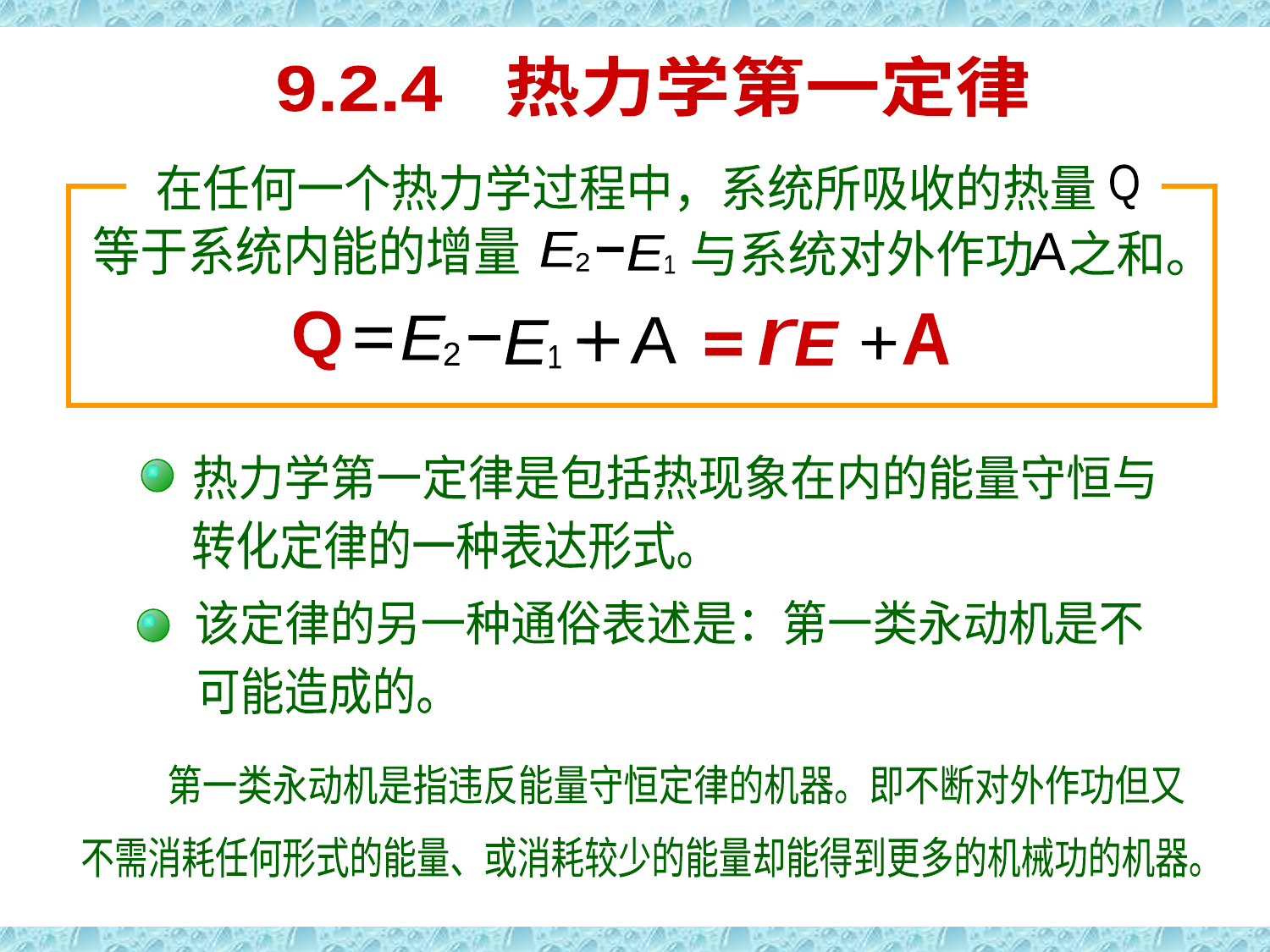

热力学第一定律
9.2.4   热力学第一定律
在任何一个热力学过程中，系统所吸收的热量
Q
等于系统内能的增量
与系统对外作功   之和。
E
E

2
1
A

Q
A
E
E

2
1
A
r

E

+
热力学第一定律是包括热现象在内的能量守恒与

转化定律的一种表达形式。
该定律的另一种通俗表述是：第一类永动机是不

可能造成的。
第一类永动机是指违反能量守恒定律的机器。即不断对外作功但又
不需消耗任何形式的能量、或消耗较少的能量却能得到更多的机械功的机器。